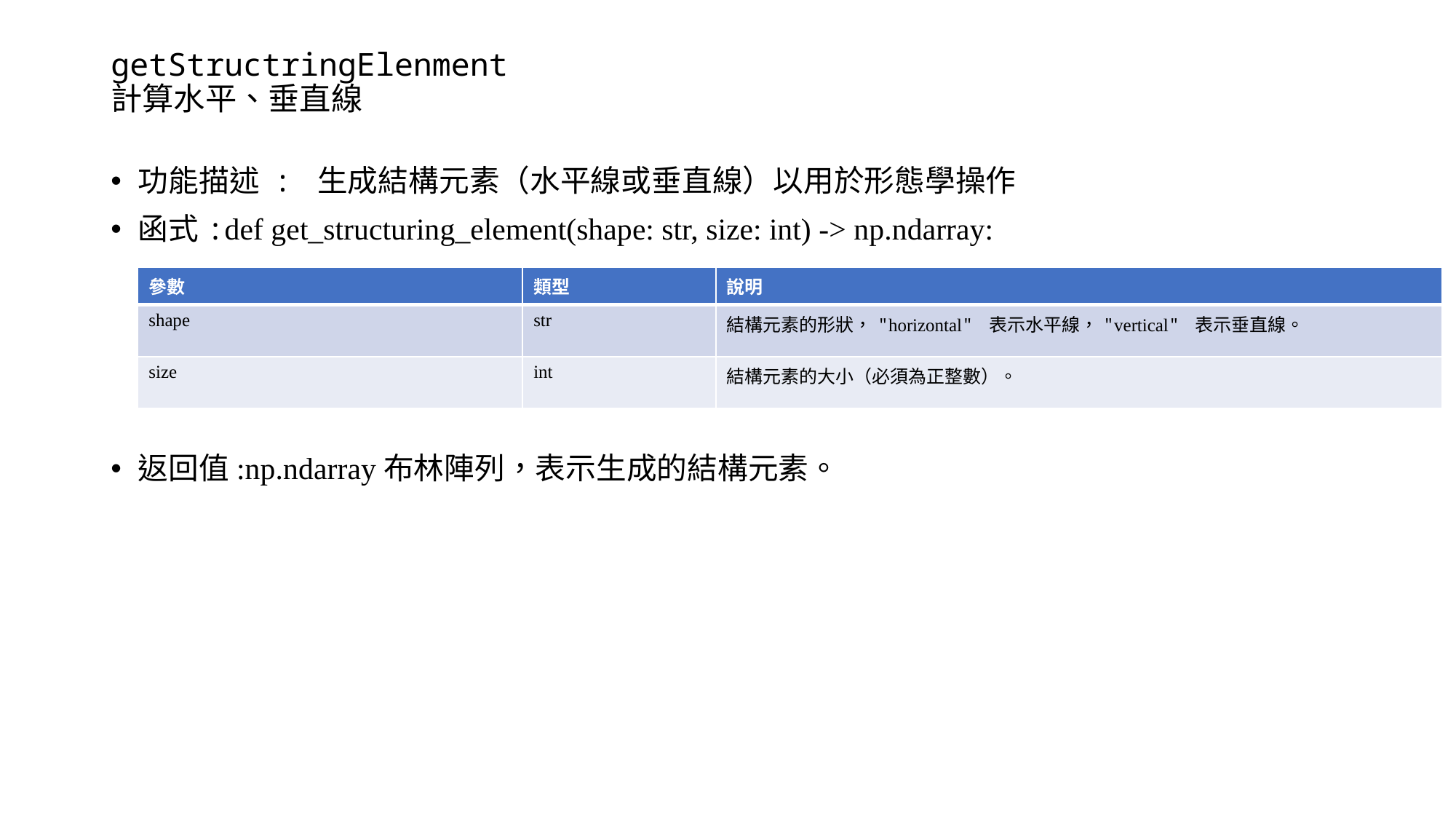

# getStructringElenment 計算水平、垂直線
功能描述 : 生成結構元素（水平線或垂直線）以用於形態學操作
函式:def get_structuring_element(shape: str, size: int) -> np.ndarray:

返回值:np.ndarray布林陣列，表示生成的結構元素。

| 參數 | 類型 | 說明 |
| --- | --- | --- |
| shape | str | 結構元素的形狀，"horizontal" 表示水平線，"vertical" 表示垂直線。 |
| size | int | 結構元素的大小（必須為正整數）。 |